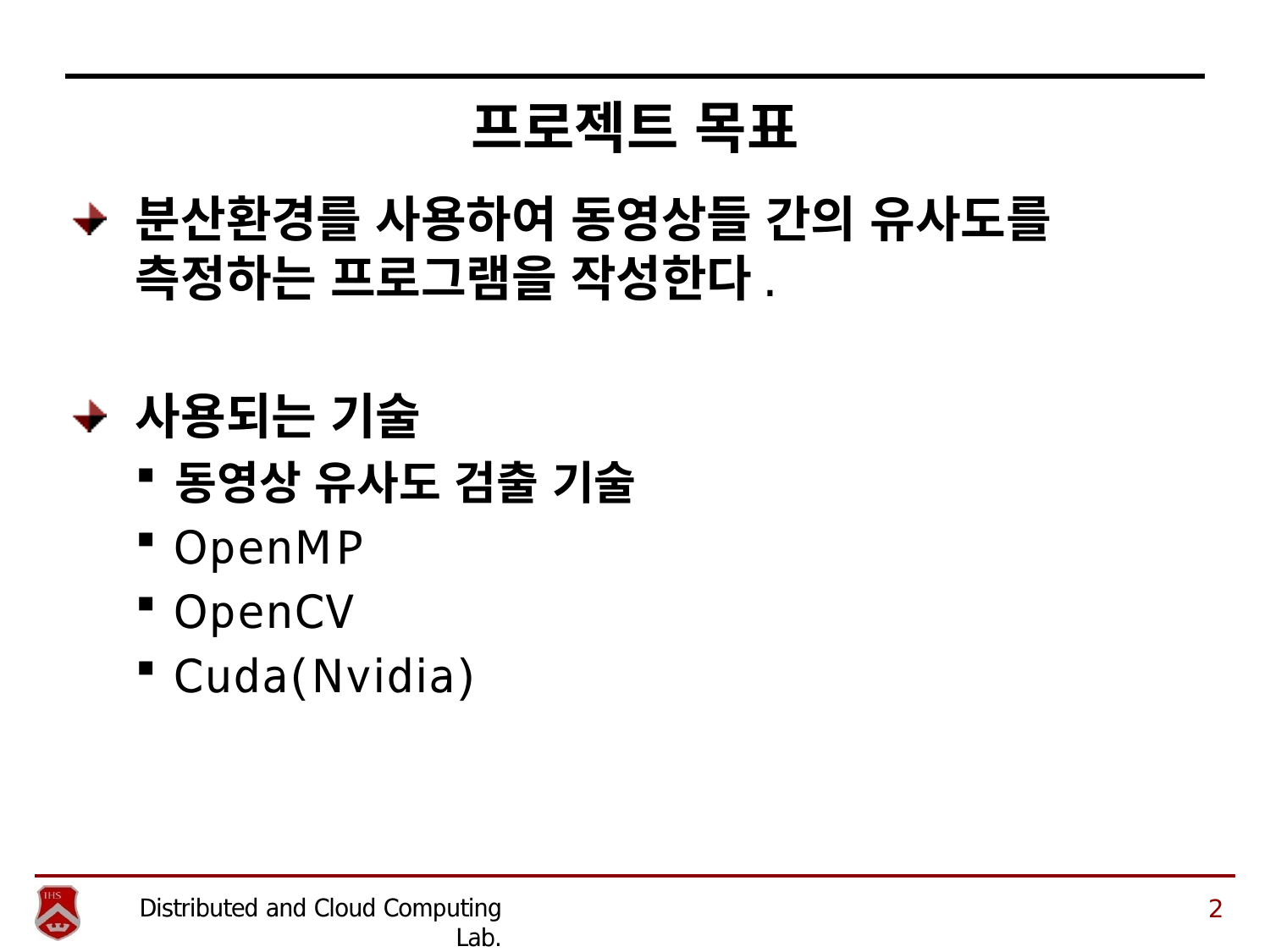

# 프로젝트 목표
분산환경를 사용하여 동영상들 간의 유사도를 측정하는 프로그램을 작성한다.

사용되는 기술
동영상 유사도 검출 기술
OpenMP
OpenCV
Cuda(Nvidia)

2